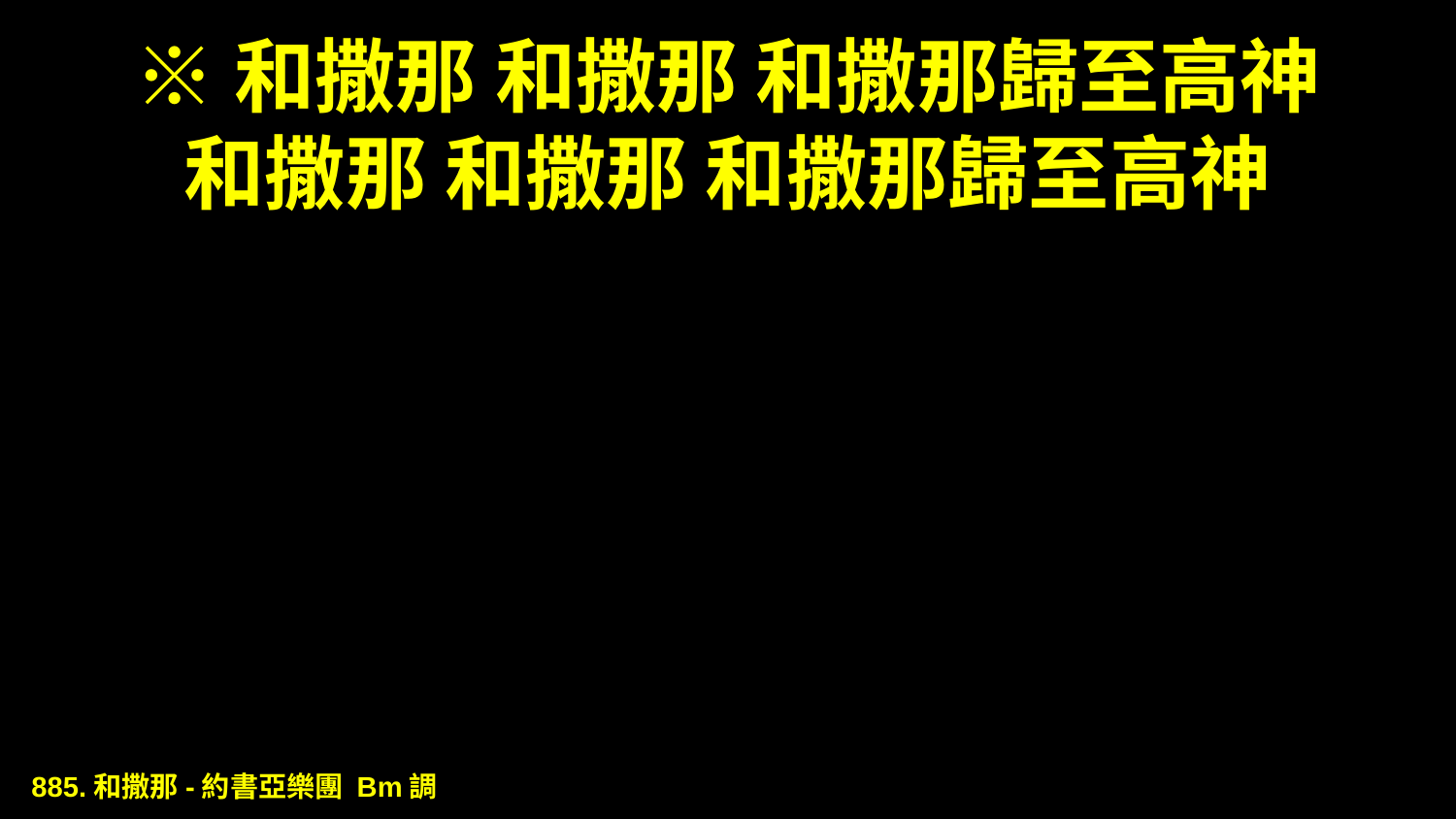

# ※和撒那 和撒那 和撒那歸至高神 和撒那 和撒那 和撒那歸至高神
885.和撒那-約書亞樂團 Bm調